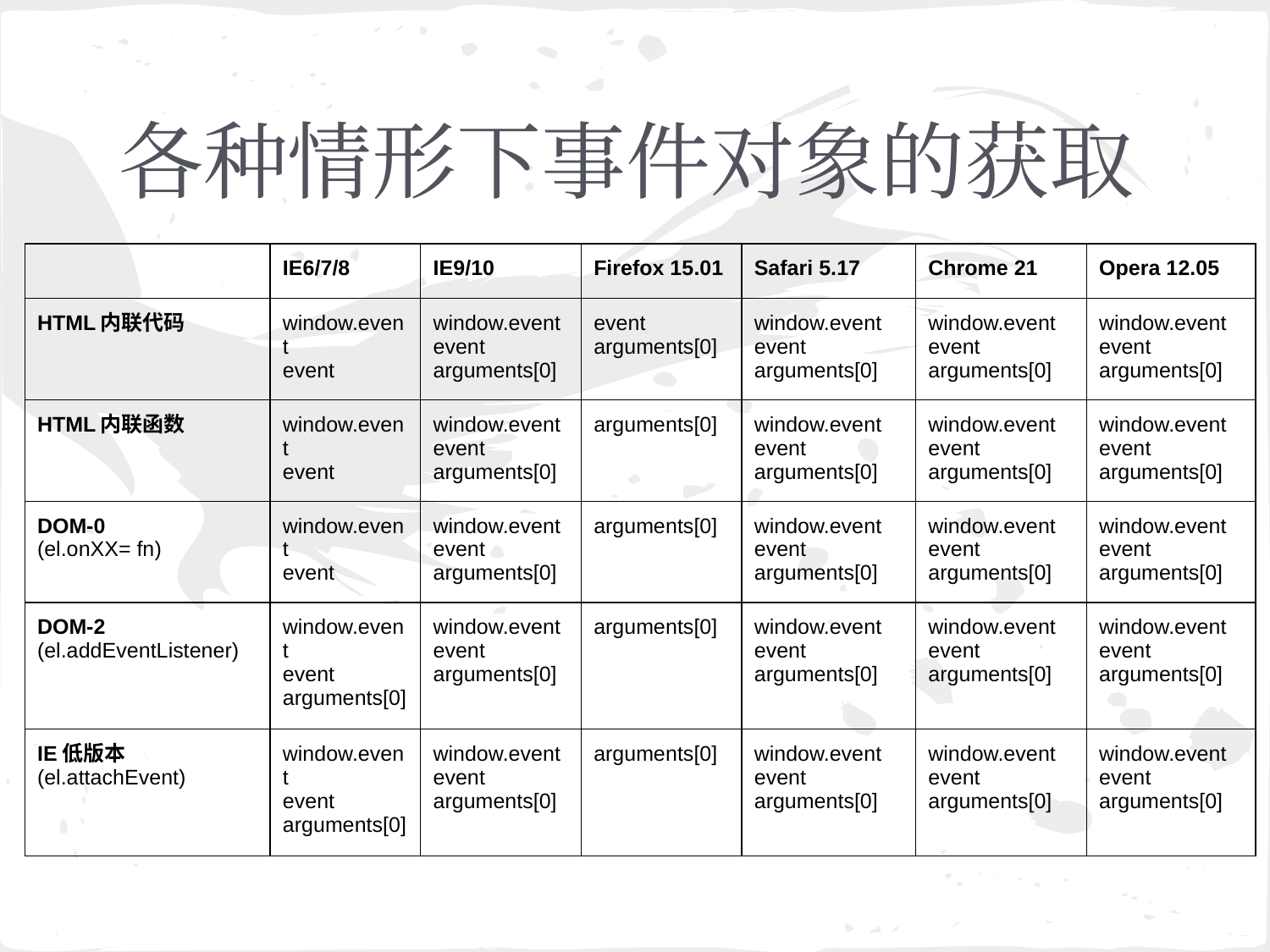

# 各种情形下事件对象的获取
|  | IE6/7/8 | IE9/10 | Firefox 15.01 | Safari 5.17 | Chrome 21 | Opera 12.05 |
| --- | --- | --- | --- | --- | --- | --- |
| HTML内联代码 | window.event event | window.event event arguments[0] | event arguments[0] | window.event event arguments[0] | window.event event arguments[0] | window.event event arguments[0] |
| HTML内联函数 | window.event event | window.event event arguments[0] | arguments[0] | window.event event arguments[0] | window.event event arguments[0] | window.event event arguments[0] |
| DOM-0 (el.onXX= fn) | window.event event | window.event event arguments[0] | arguments[0] | window.event event arguments[0] | window.event event arguments[0] | window.event event arguments[0] |
| DOM-2 (el.addEventListener) | window.event event arguments[0] | window.event event arguments[0] | arguments[0] | window.event event arguments[0] | window.event event arguments[0] | window.event event arguments[0] |
| IE低版本 (el.attachEvent) | window.event event arguments[0] | window.event event arguments[0] | arguments[0] | window.event event arguments[0] | window.event event arguments[0] | window.event event arguments[0] |